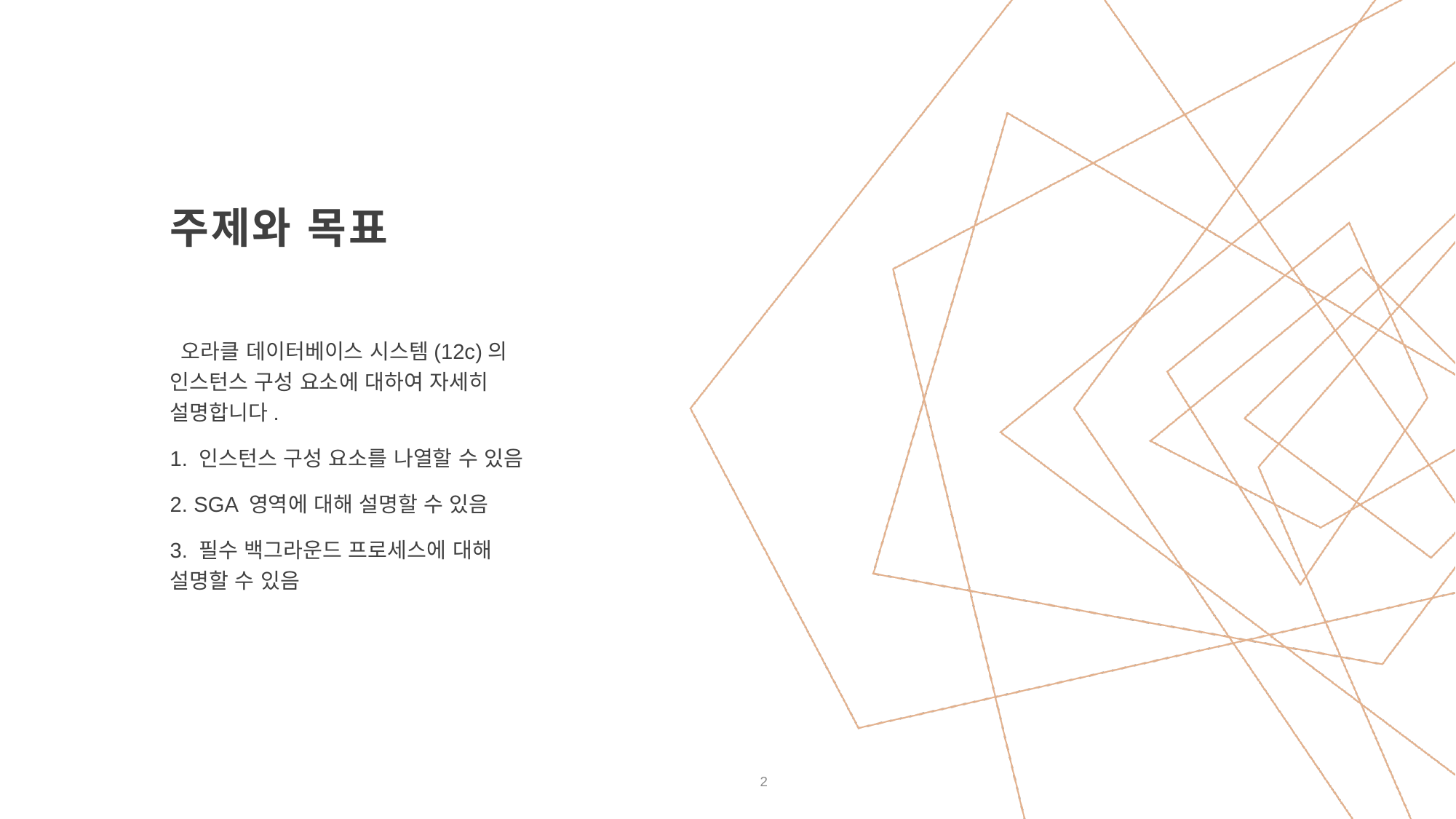

# 주제와 목표
 오라클 데이터베이스 시스템(12c)의 인스턴스 구성 요소에 대하여 자세히 설명합니다.
1. 인스턴스 구성 요소를 나열할 수 있음
2. SGA 영역에 대해 설명할 수 있음
3. 필수 백그라운드 프로세스에 대해 설명할 수 있음
2